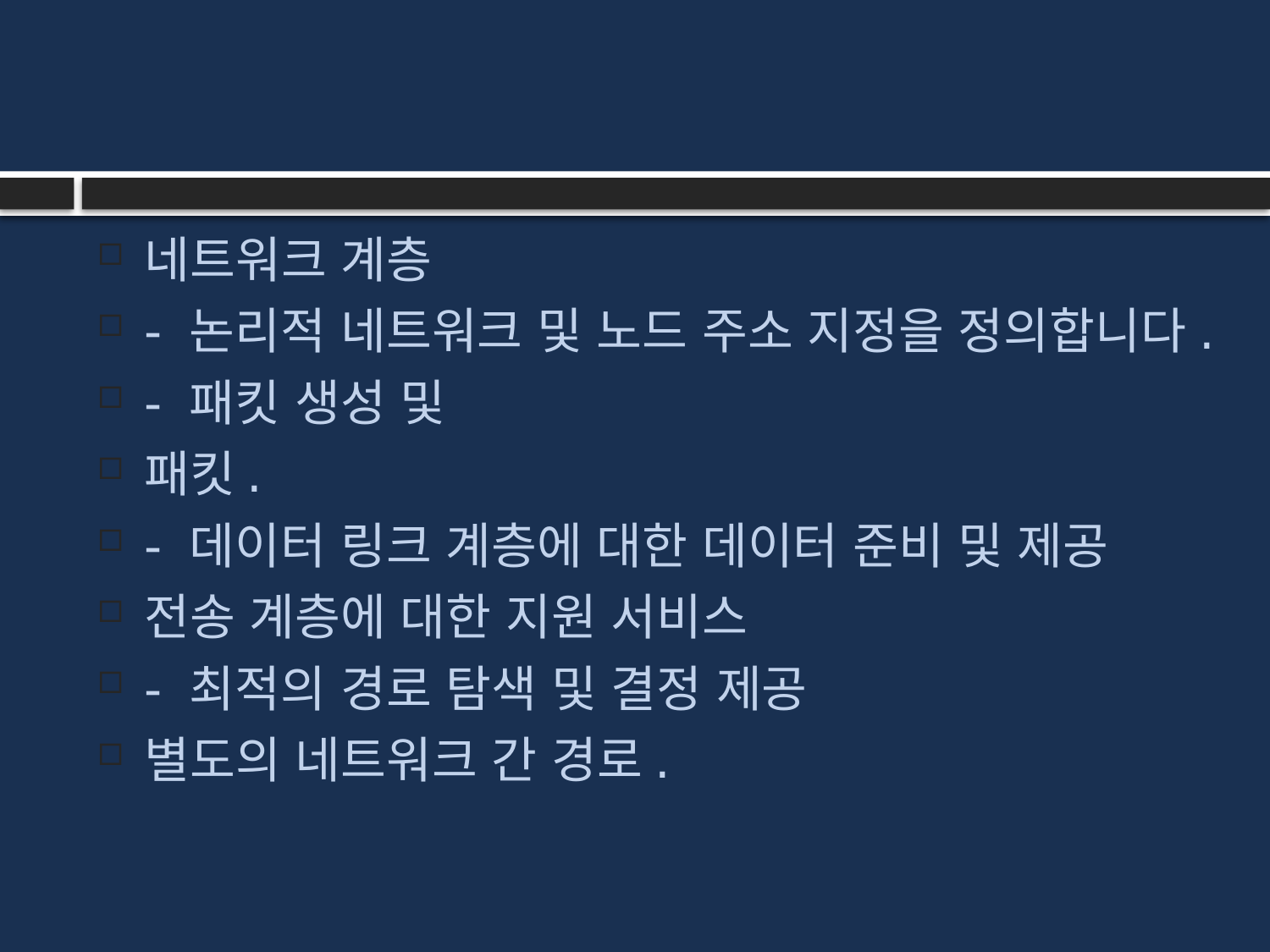

#
네트워크 계층
- 논리적 네트워크 및 노드 주소 지정을 정의합니다.
- 패킷 생성 및
패킷.
- 데이터 링크 계층에 대한 데이터 준비 및 제공
전송 계층에 대한 지원 서비스
- 최적의 경로 탐색 및 결정 제공
별도의 네트워크 간 경로.